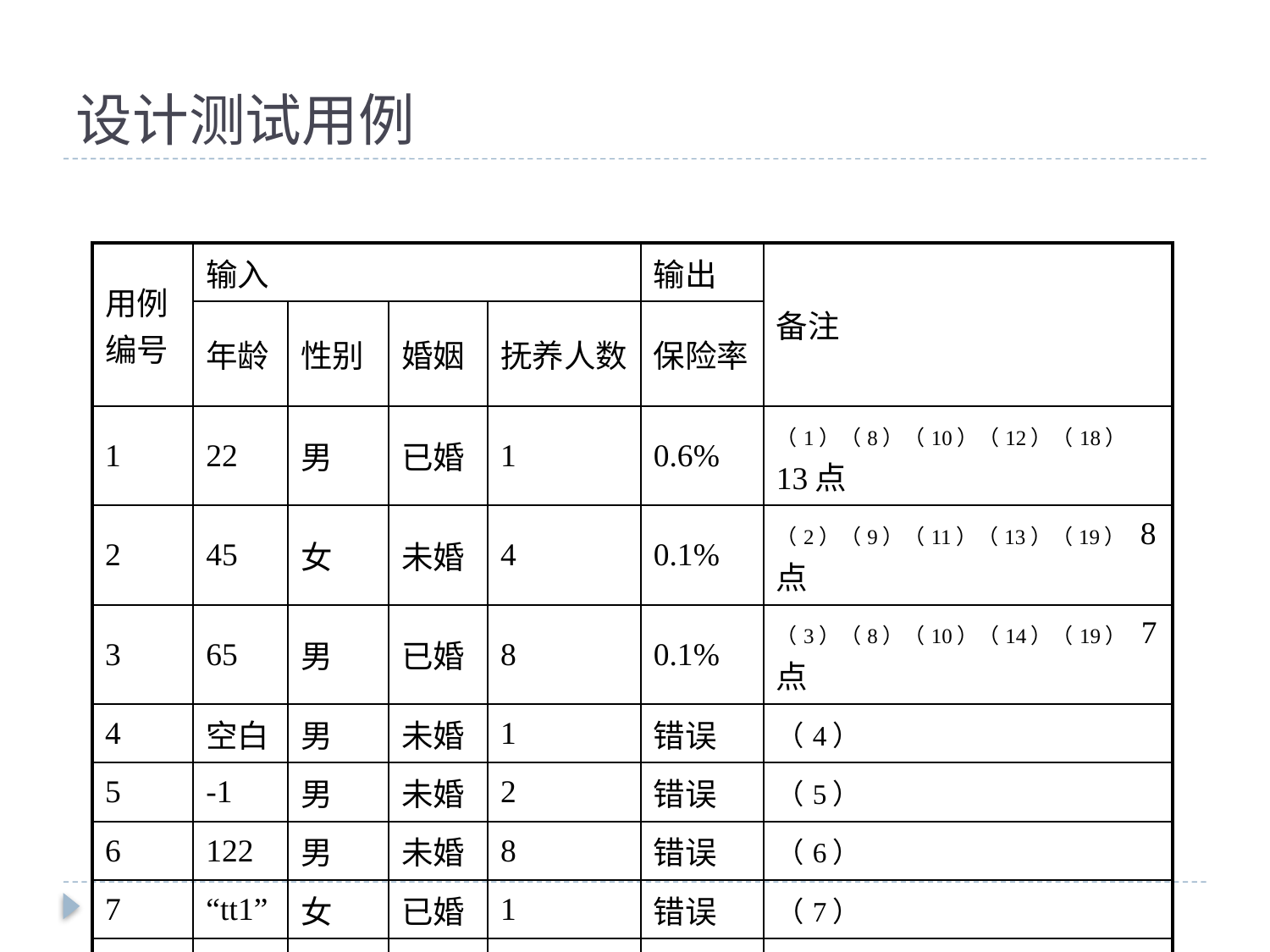

# 设计测试用例
| 用例编号 | 输入 |  |  |  | 输出 | 备注 |
| --- | --- | --- | --- | --- | --- | --- |
|  | 年龄 | 性别 | 婚姻 | 抚养人数 | 保险率 |  |
| 1 | 22 | 男 | 已婚 | 1 | 0.6% | （1）（8）（10）（12）（18） 13点 |
| 2 | 45 | 女 | 未婚 | 4 | 0.1% | （2）（9）（11）（13）（19） 8点 |
| 3 | 65 | 男 | 已婚 | 8 | 0.1% | （3）（8）（10）（14）（19） 7点 |
| 4 | 空白 | 男 | 未婚 | 1 | 错误 | （4） |
| 5 | -1 | 男 | 未婚 | 2 | 错误 | （5） |
| 6 | 122 | 男 | 未婚 | 8 | 错误 | （6） |
| 7 | “tt1” | 女 | 已婚 | 1 | 错误 | （7） |
| 8 | 22 | 女 | 已婚 | 空白 | 错误 | （15） |
| 9 | 22 | 女 | 已婚 | -1 | 错误 | （16） |
| 10 | 22 | 女 | 未婚 | “ ct2 ” | 错误 | （17） |